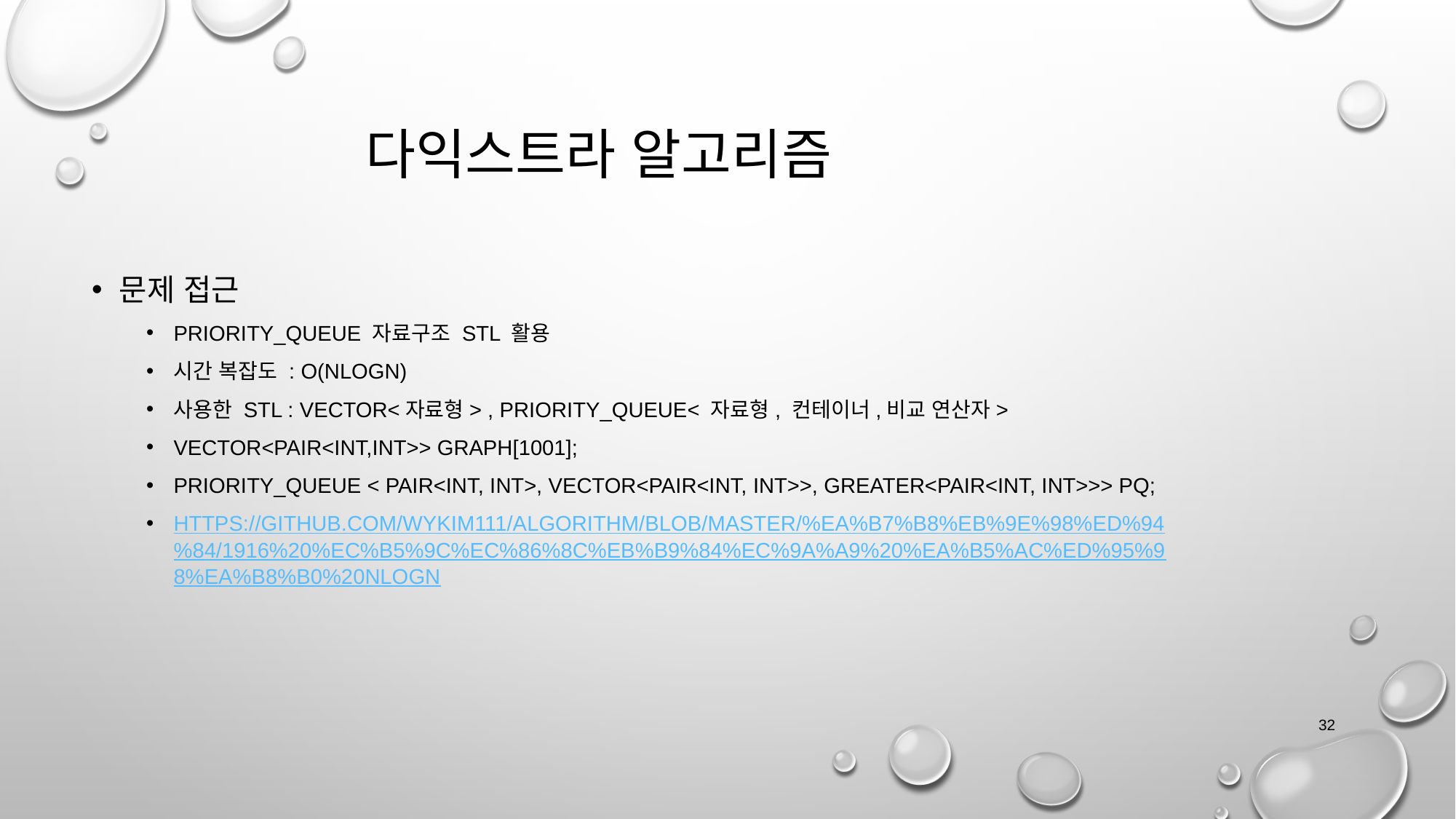

# 다익스트라 알고리즘
문제 접근
Priority_Queue 자료구조 STL 활용
시간 복잡도 : O(NlogN)
사용한 STL : vector<자료형> , priority_queue< 자료형, 컨테이너,비교 연산자>
vector<pair<int,int>> graph[1001];
priority_queue < pair<int, int>, vector<pair<int, int>>, greater<pair<int, int>>> pq;
https://github.com/wykim111/algorithm/blob/master/%EA%B7%B8%EB%9E%98%ED%94%84/1916%20%EC%B5%9C%EC%86%8C%EB%B9%84%EC%9A%A9%20%EA%B5%AC%ED%95%98%EA%B8%B0%20nlogn

32